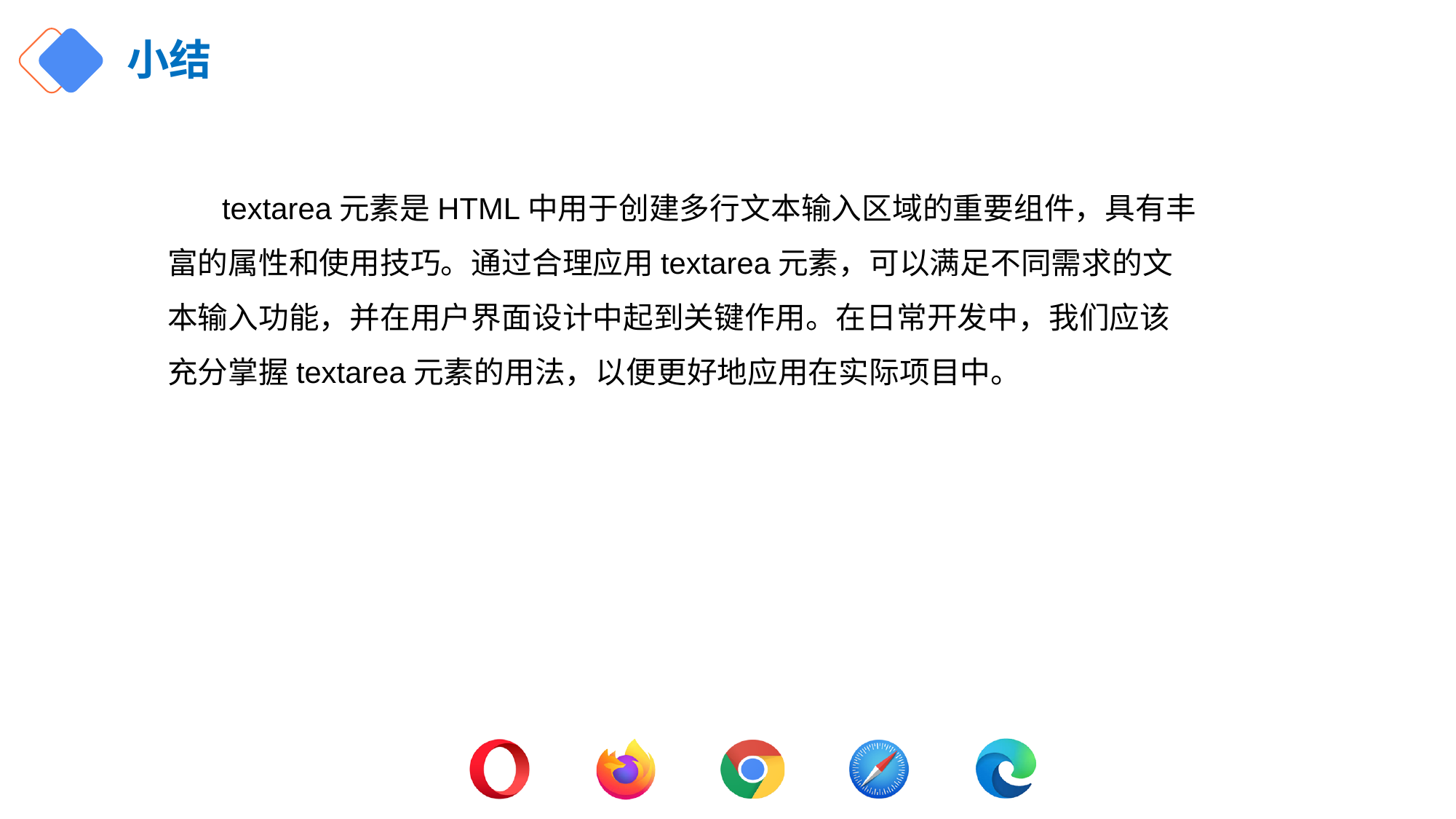

# 小结
textarea元素是HTML中用于创建多行文本输入区域的重要组件，具有丰富的属性和使用技巧。通过合理应用textarea元素，可以满足不同需求的文本输入功能，并在用户界面设计中起到关键作用。在日常开发中，我们应该充分掌握textarea元素的用法，以便更好地应用在实际项目中。